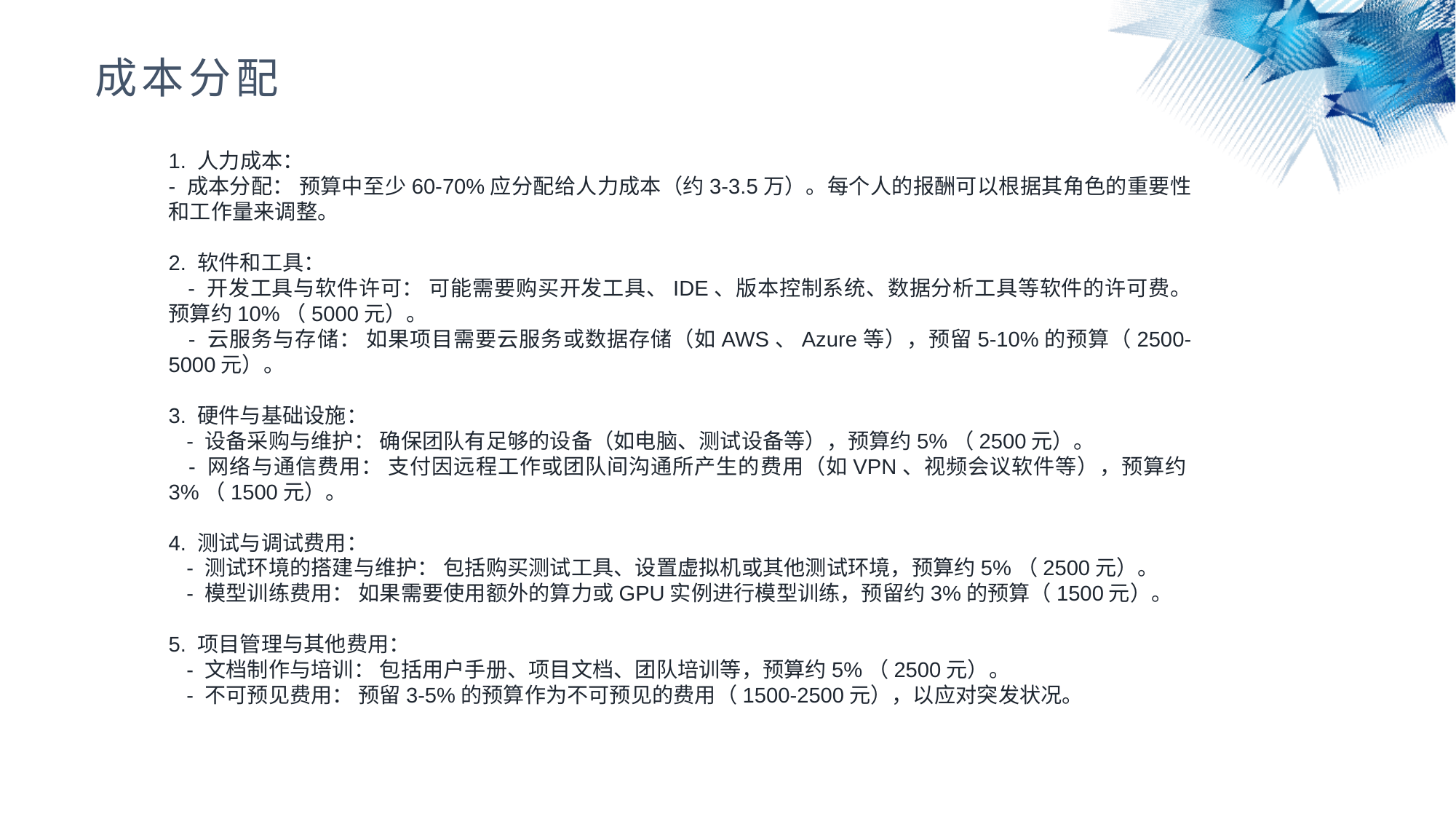

成本分配
1. 人力成本：
- 成本分配： 预算中至少60-70%应分配给人力成本（约3-3.5万）。每个人的报酬可以根据其角色的重要性和工作量来调整。

2. 软件和工具：
   - 开发工具与软件许可： 可能需要购买开发工具、IDE、版本控制系统、数据分析工具等软件的许可费。预算约10%（5000元）。
   - 云服务与存储： 如果项目需要云服务或数据存储（如AWS、Azure等），预留5-10%的预算（2500-5000元）。

3. 硬件与基础设施：
   - 设备采购与维护： 确保团队有足够的设备（如电脑、测试设备等），预算约5%（2500元）。
   - 网络与通信费用： 支付因远程工作或团队间沟通所产生的费用（如VPN、视频会议软件等），预算约3%（1500元）。

4. 测试与调试费用：
   - 测试环境的搭建与维护： 包括购买测试工具、设置虚拟机或其他测试环境，预算约5%（2500元）。
   - 模型训练费用： 如果需要使用额外的算力或GPU实例进行模型训练，预留约3%的预算（1500元）。

5. 项目管理与其他费用：
   - 文档制作与培训： 包括用户手册、项目文档、团队培训等，预算约5%（2500元）。
   - 不可预见费用： 预留3-5%的预算作为不可预见的费用（1500-2500元），以应对突发状况。